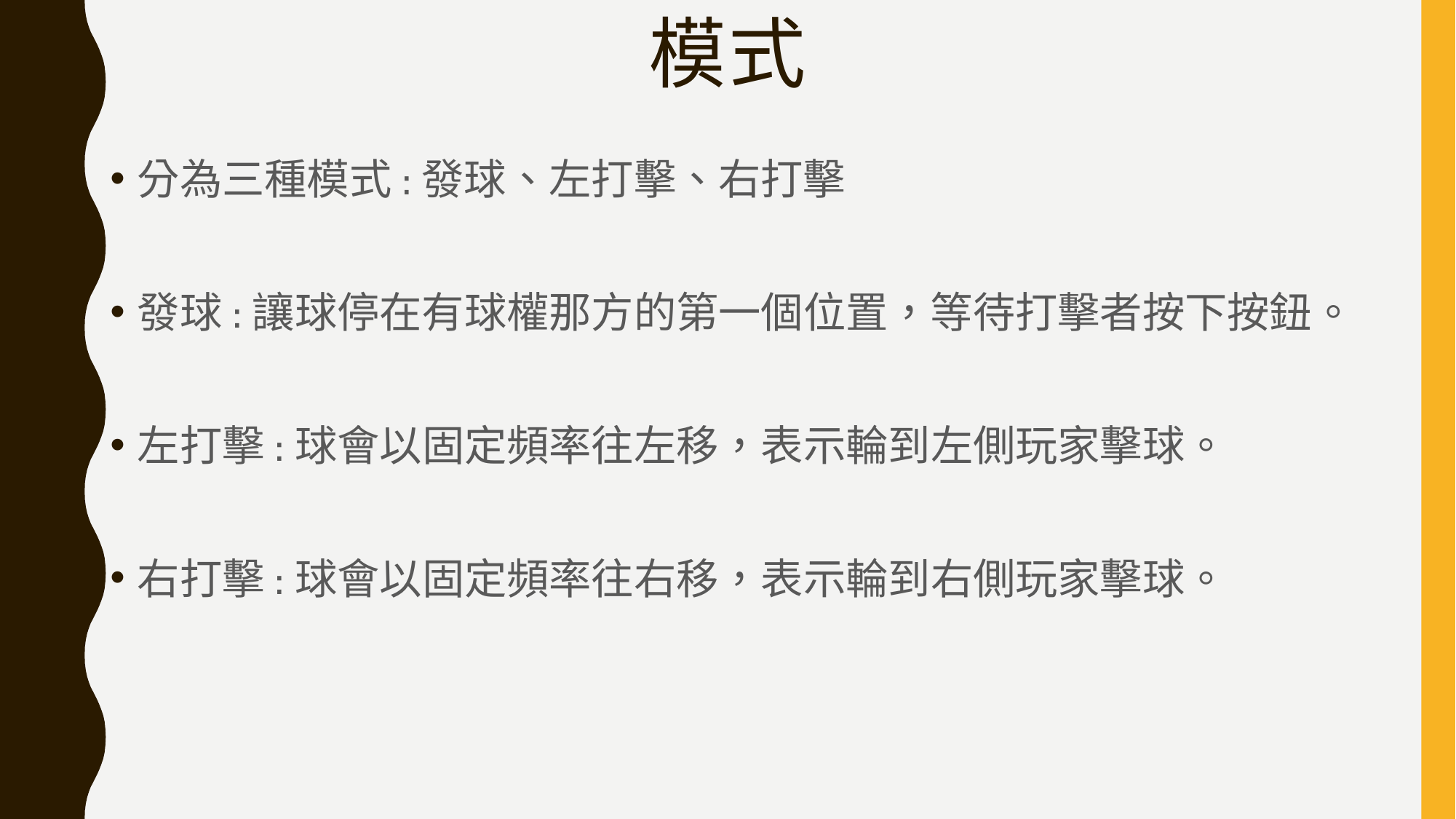

# 模式
分為三種模式:發球、左打擊、右打擊

發球:讓球停在有球權那方的第一個位置，等待打擊者按下按鈕。

左打擊:球會以固定頻率往左移，表示輪到左側玩家擊球。

右打擊:球會以固定頻率往右移，表示輪到右側玩家擊球。